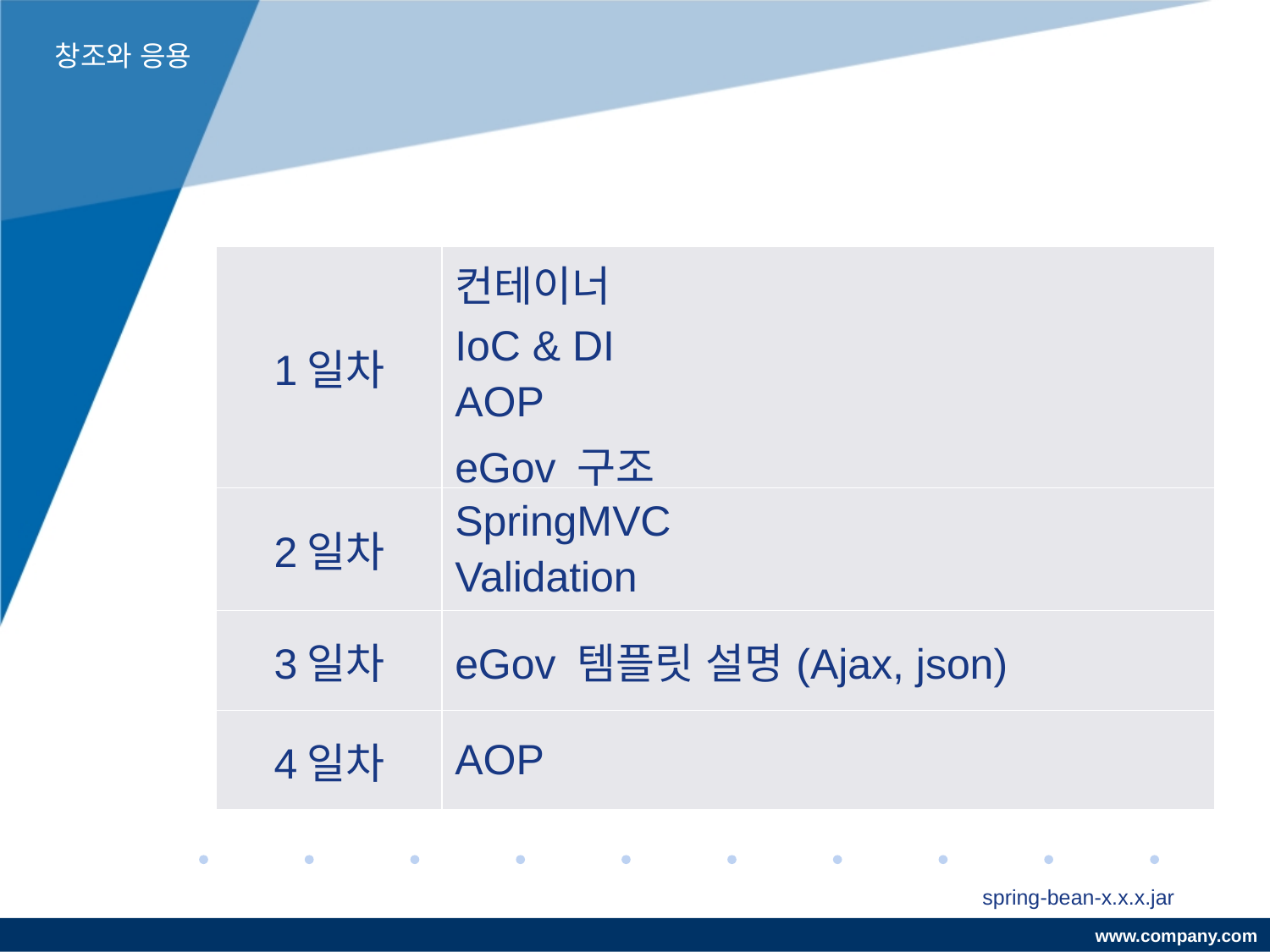

창조와 응용

| 1일차 | 컨테이너 IoC & DI AOP eGov 구조 |
| --- | --- |
| 2일차 | SpringMVC Validation |
| 3일차 | eGov 템플릿 설명(Ajax, json) |
| 4일차 | AOP |
spring-bean-x.x.x.jar